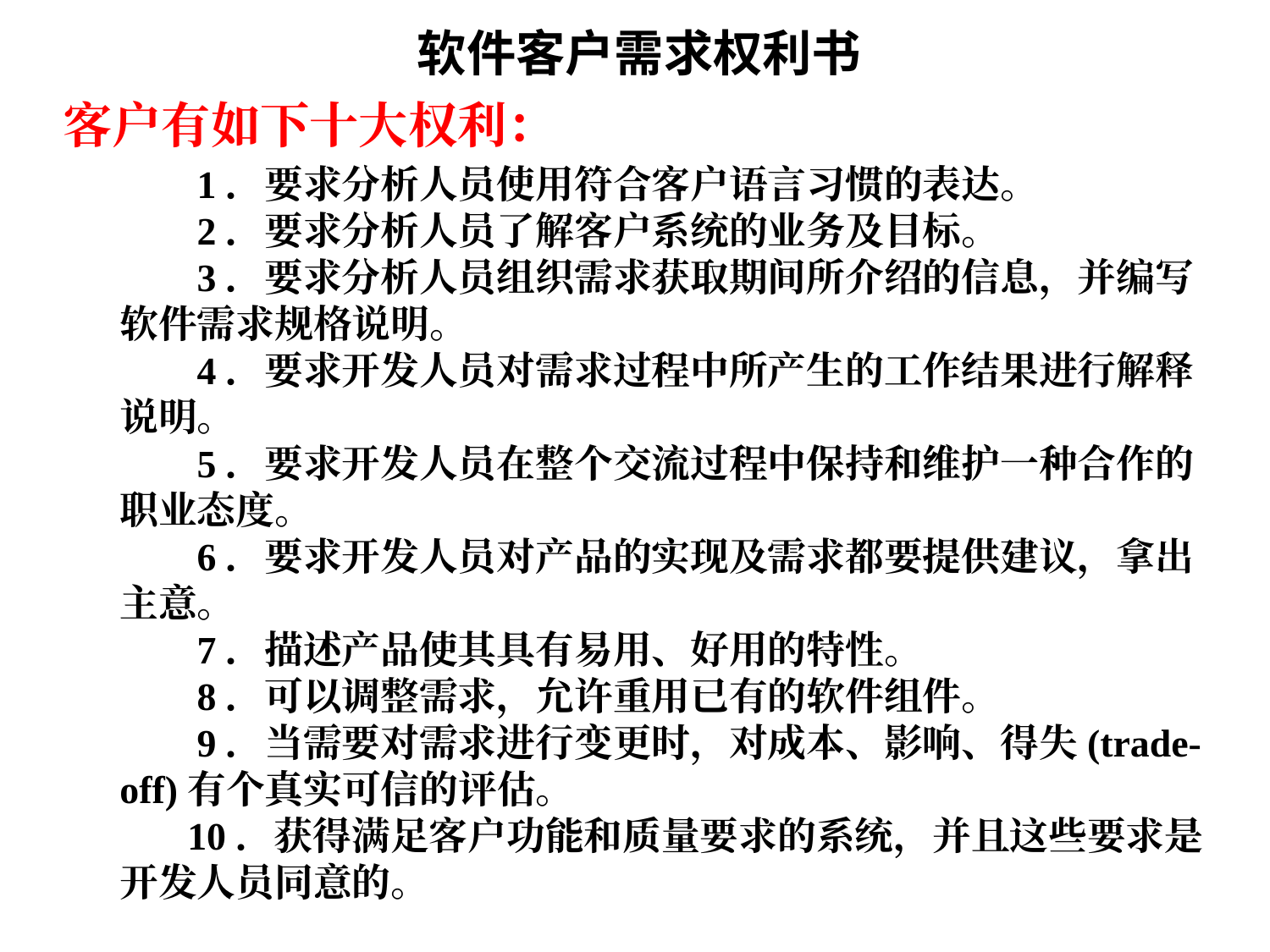

软件客户需求权利书
客户有如下十大权利：
    1．要求分析人员使用符合客户语言习惯的表达。
    2．要求分析人员了解客户系统的业务及目标。
    3．要求分析人员组织需求获取期间所介绍的信息，并编写软件需求规格说明。
    4．要求开发人员对需求过程中所产生的工作结果进行解释说明。
    5．要求开发人员在整个交流过程中保持和维护一种合作的职业态度。
    6．要求开发人员对产品的实现及需求都要提供建议，拿出主意。
    7．描述产品使其具有易用、好用的特性。
    8．可以调整需求，允许重用已有的软件组件。
    9．当需要对需求进行变更时，对成本、影响、得失(trade-off)有个真实可信的评估。
   10．获得满足客户功能和质量要求的系统，并且这些要求是开发人员同意的。